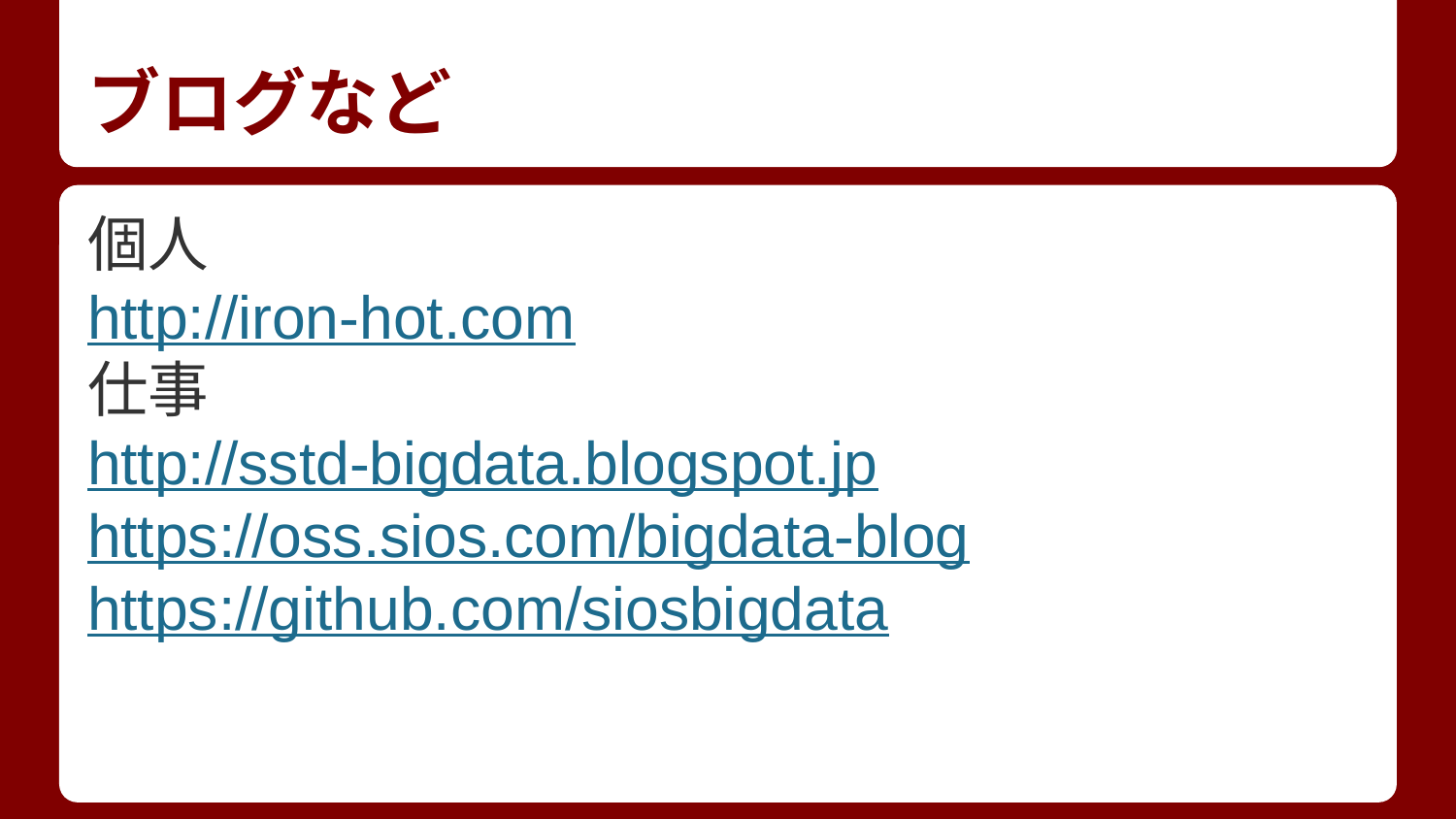

# ブログなど
個人
http://iron-hot.com
仕事
http://sstd-bigdata.blogspot.jp
https://oss.sios.com/bigdata-blog
https://github.com/siosbigdata